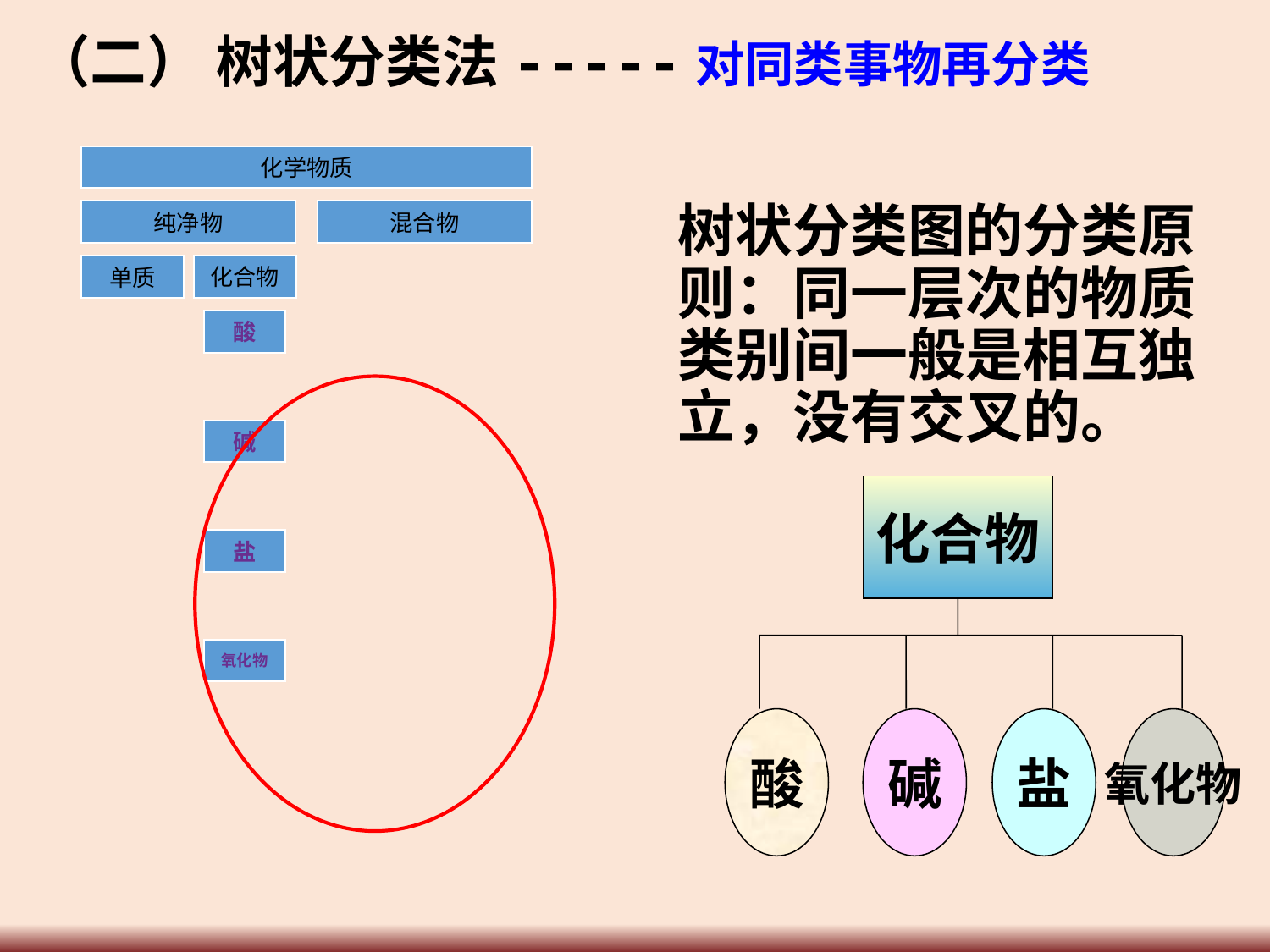

（二） 树状分类法-----对同类事物再分类
化学物质
纯净物
单质
化合物
酸
碱
盐
氧化物
混合物
树状分类图的分类原则：同一层次的物质类别间一般是相互独立，没有交叉的。

化合物

酸
碱
盐
氧化物